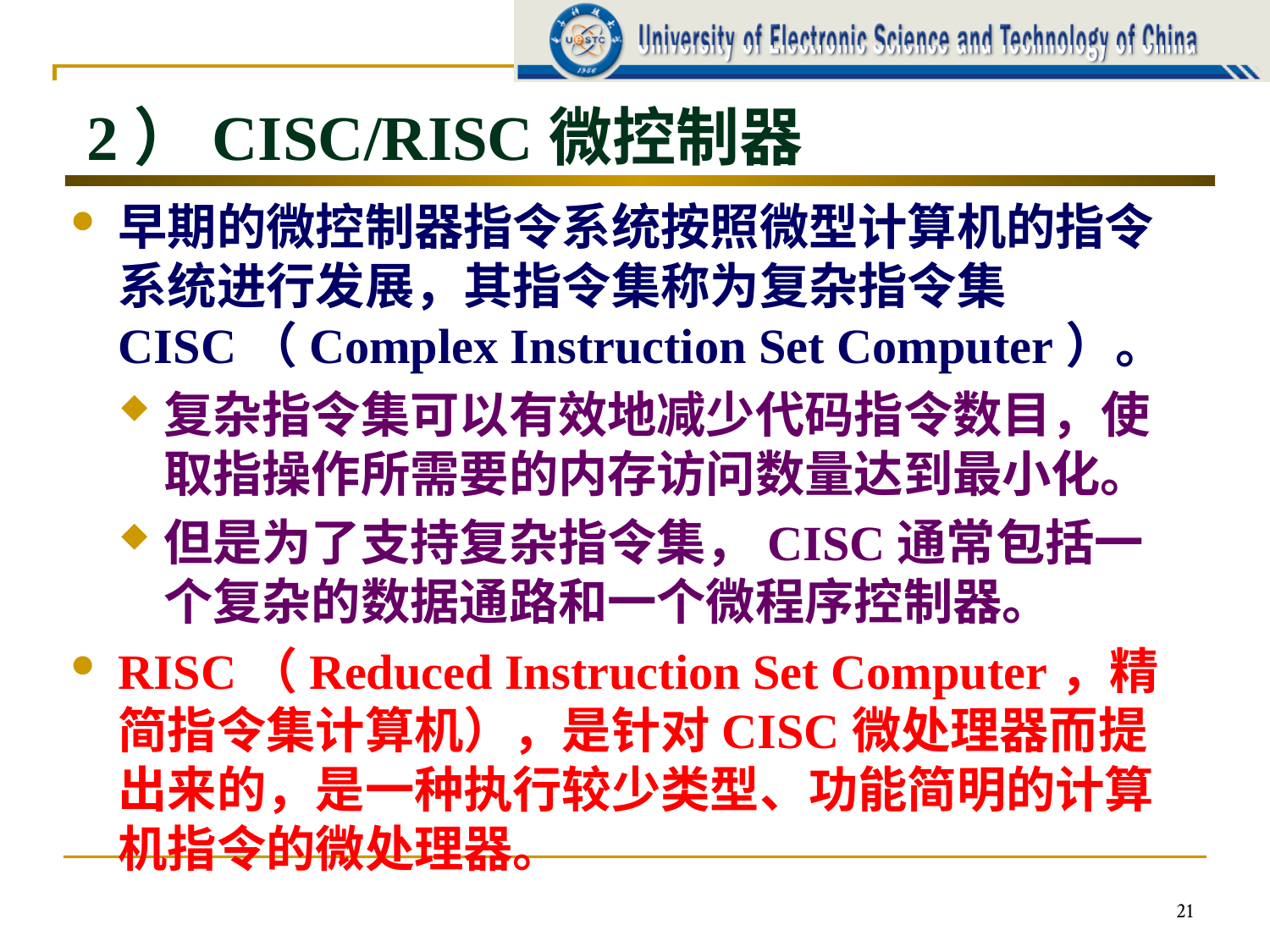

# 2）CISC/RISC微控制器
早期的微控制器指令系统按照微型计算机的指令系统进行发展，其指令集称为复杂指令集CISC（Complex Instruction Set Computer）。
复杂指令集可以有效地减少代码指令数目，使取指操作所需要的内存访问数量达到最小化。
但是为了支持复杂指令集，CISC通常包括一个复杂的数据通路和一个微程序控制器。
RISC（Reduced Instruction Set Computer，精简指令集计算机），是针对CISC微处理器而提出来的，是一种执行较少类型、功能简明的计算机指令的微处理器。
21